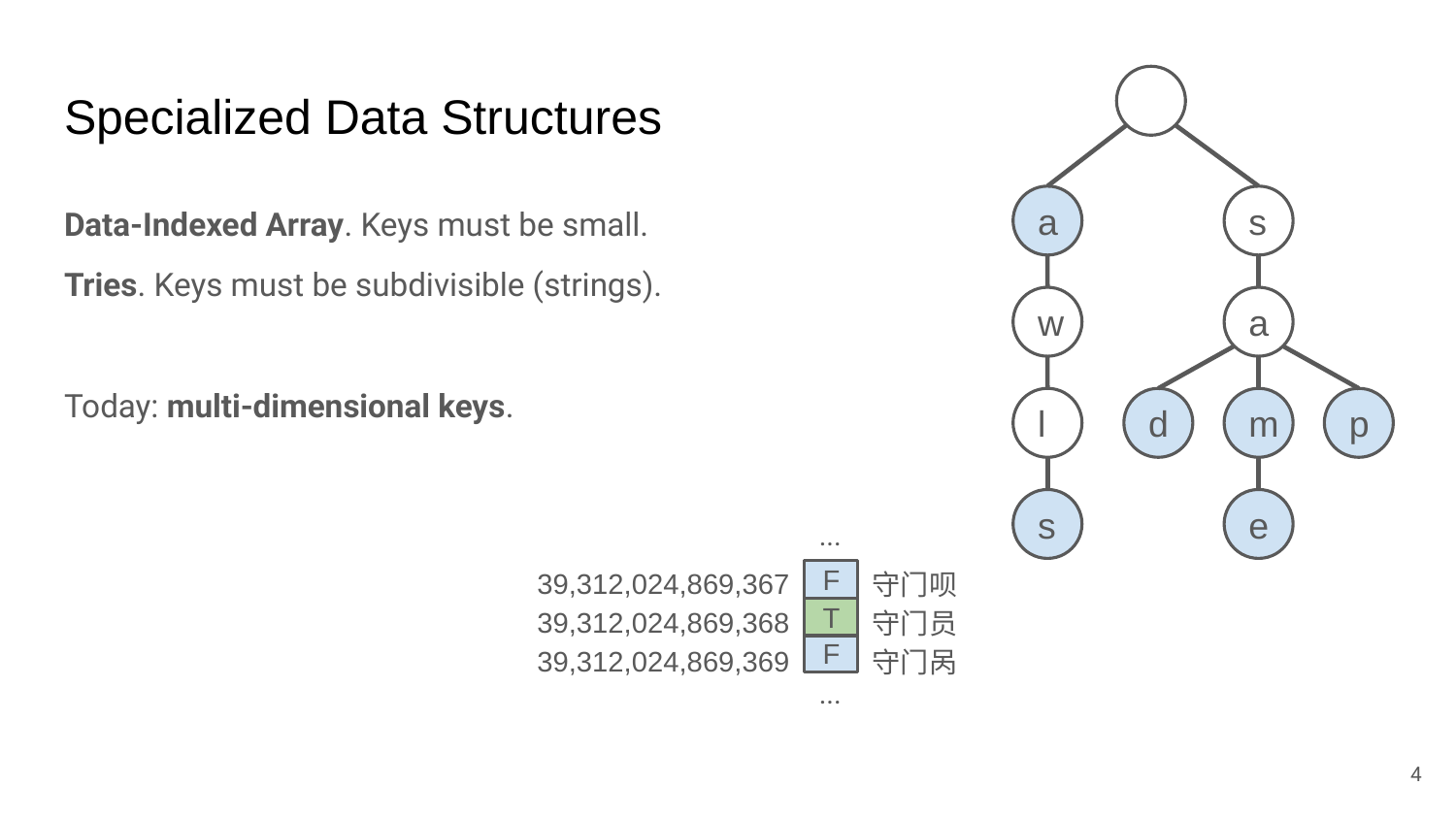

# Specialized Data Structures
Data-Indexed Array. Keys must be small.
Tries. Keys must be subdivisible (strings).

Today: multi-dimensional keys.
s
a
a
w
d
m
p
l
e
s
...
39,312,024,869,367
39,312,024,869,368
39,312,024,869,369
F
守门呗
守门员
守门呙
T
F
...
4